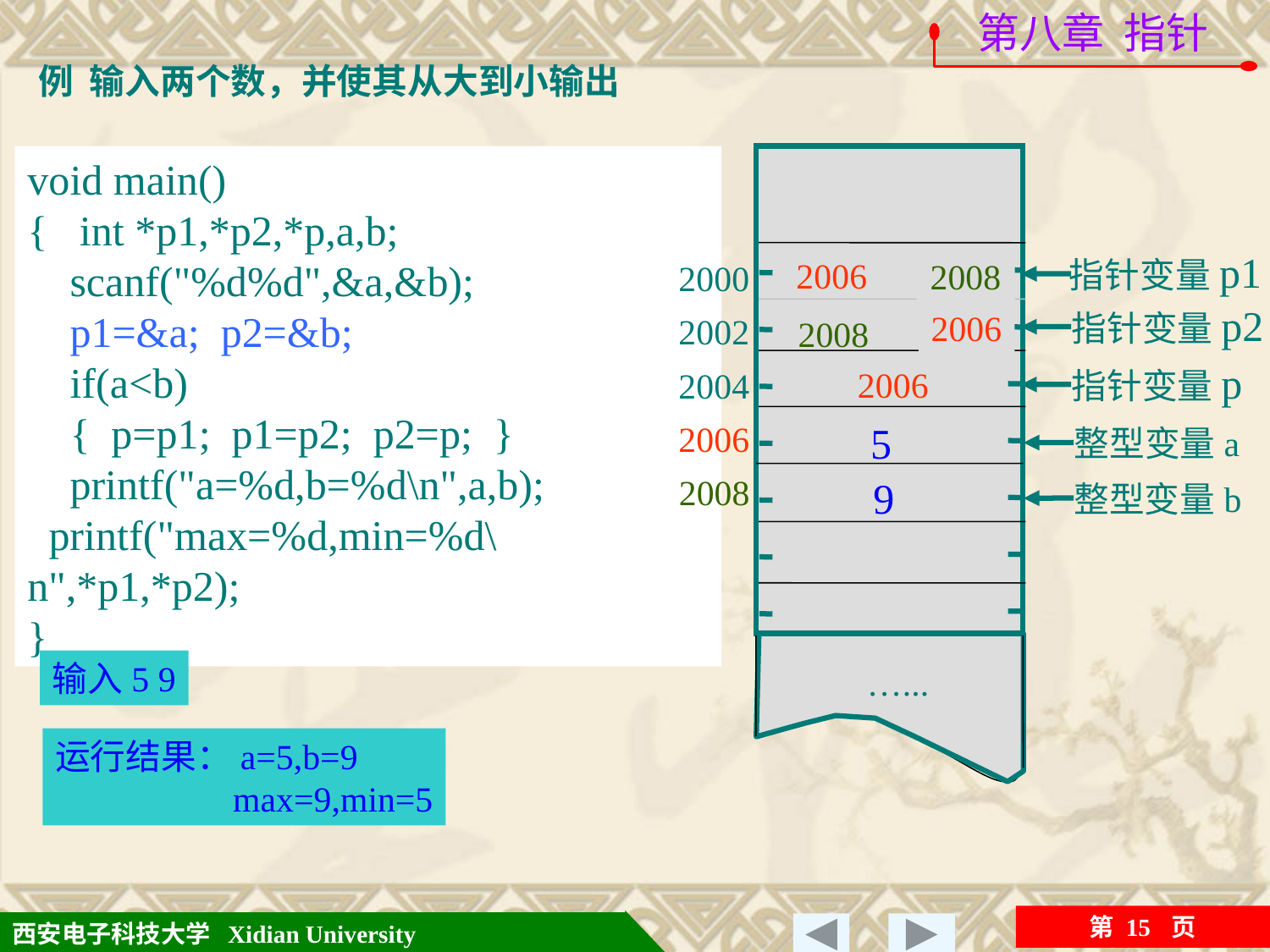

第八章  指针

例  输入两个数，并使其从大到小输出

void main()
{   int *p1,*p2,*p,a,b;
    scanf("%d%d",&a,&b);
    p1=&a;  p2=&b;
    if(a<b)
    {  p=p1;  p1=p2;  p2=p;  }
    printf("a=%d,b=%d\n",a,b);
  printf("max=%d,min=%d\n",*p1,*p2);
}

…...
指针变量p1

2006
2008
2000
2002
2004
2006
2008

  指针变量p2

2006
2008

  指针变量p

2006

5
  整型变量a

9
  整型变量b

…...
输入5 9

运行结果：a=5,b=9
                    max=9,min=5